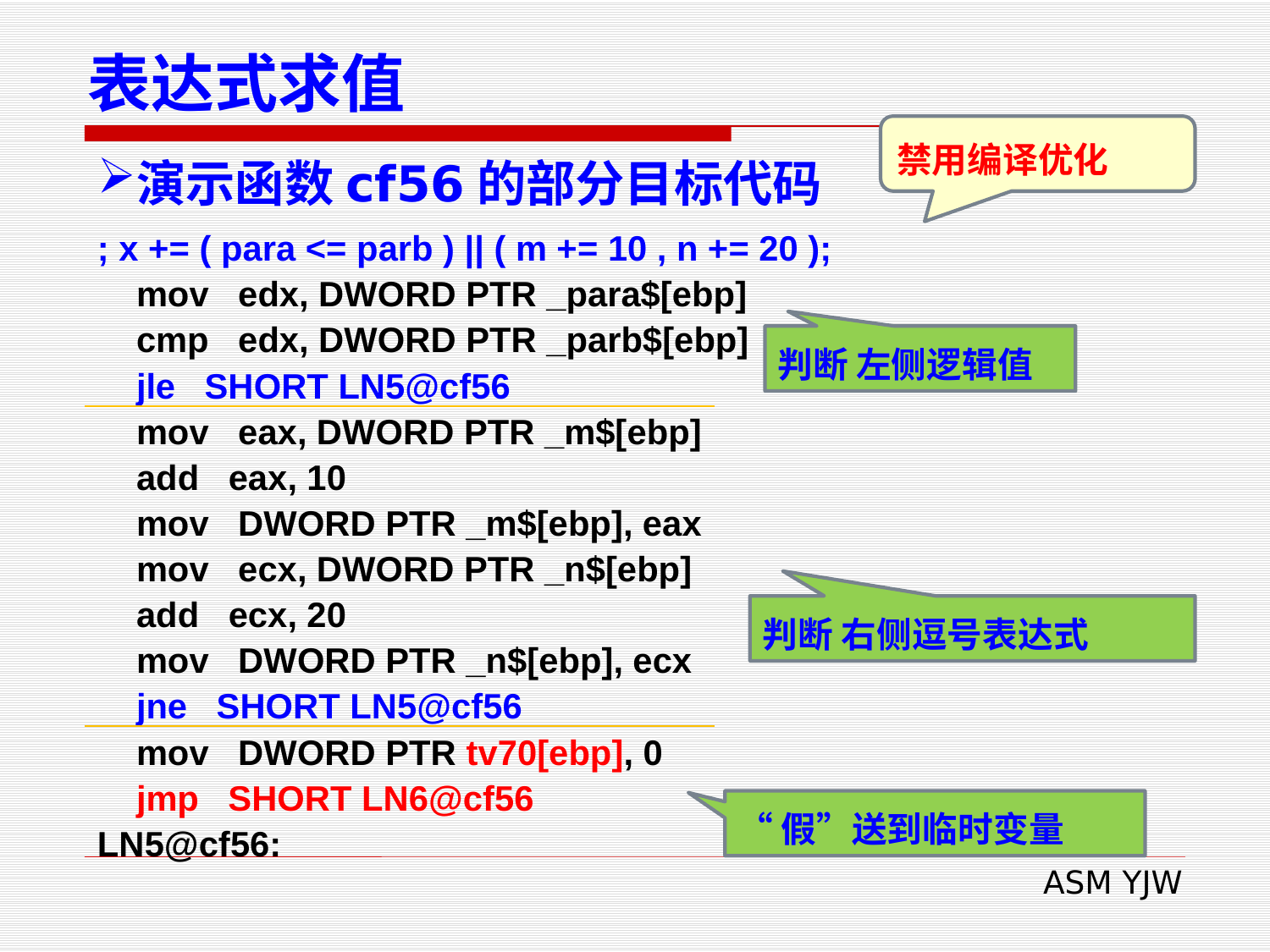

# 表达式求值
禁用编译优化
演示函数cf56的部分目标代码
; x += ( para <= parb ) || ( m += 10 , n += 20 );
    mov   edx, DWORD PTR _para$[ebp]
    cmp   edx, DWORD PTR _parb$[ebp]
    jle   SHORT LN5@cf56
    mov   eax, DWORD PTR _m$[ebp]
    add   eax, 10
    mov   DWORD PTR _m$[ebp], eax
    mov   ecx, DWORD PTR _n$[ebp]
    add   ecx, 20
    mov   DWORD PTR _n$[ebp], ecx
    jne   SHORT LN5@cf56
    mov   DWORD PTR tv70[ebp], 0
    jmp   SHORT LN6@cf56
LN5@cf56:
判断 左侧逻辑值
判断 右侧逗号表达式
“假”送到临时变量